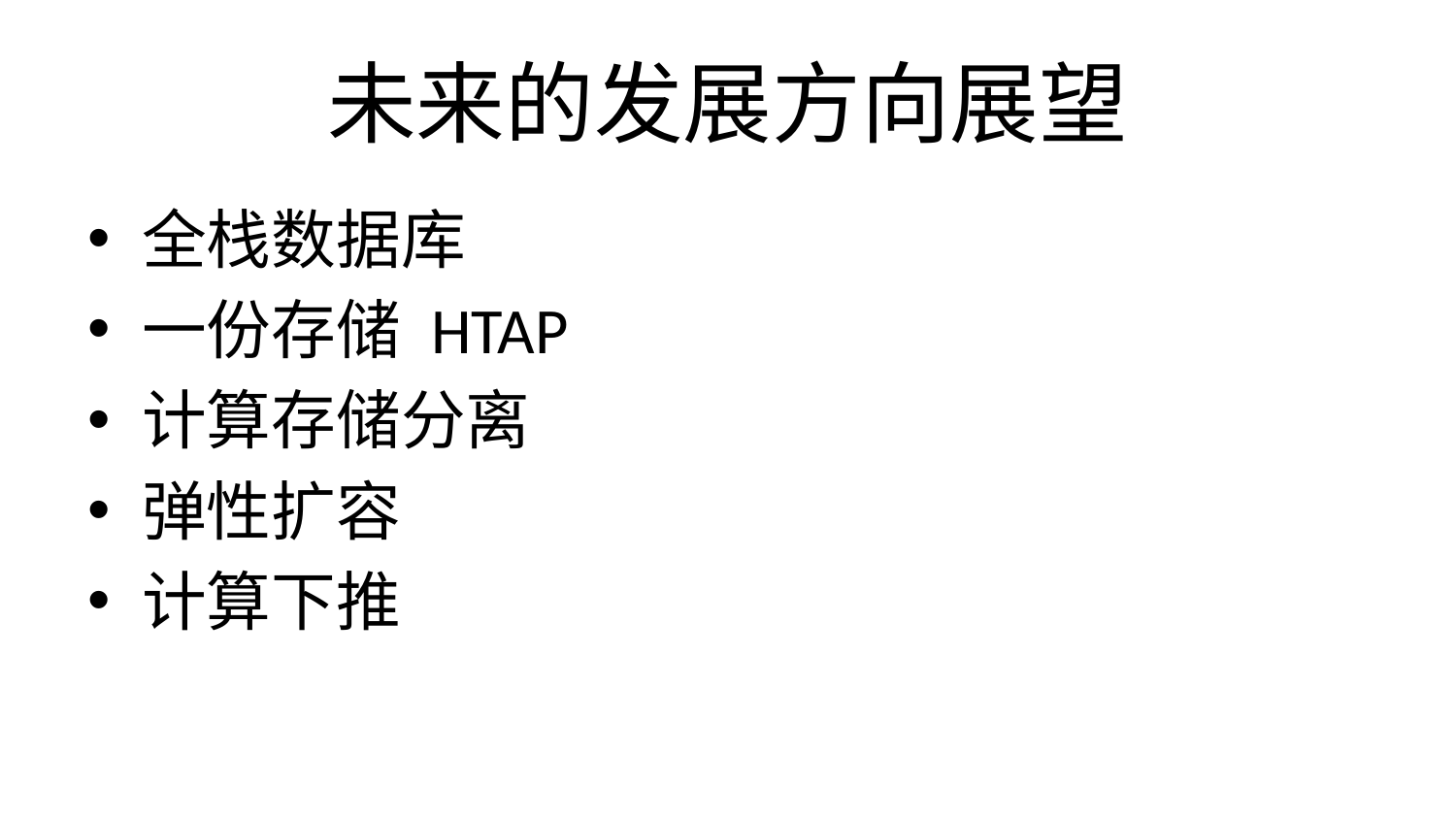

# 未来的发展方向展望
全栈数据库
一份存储 HTAP
计算存储分离
弹性扩容
计算下推